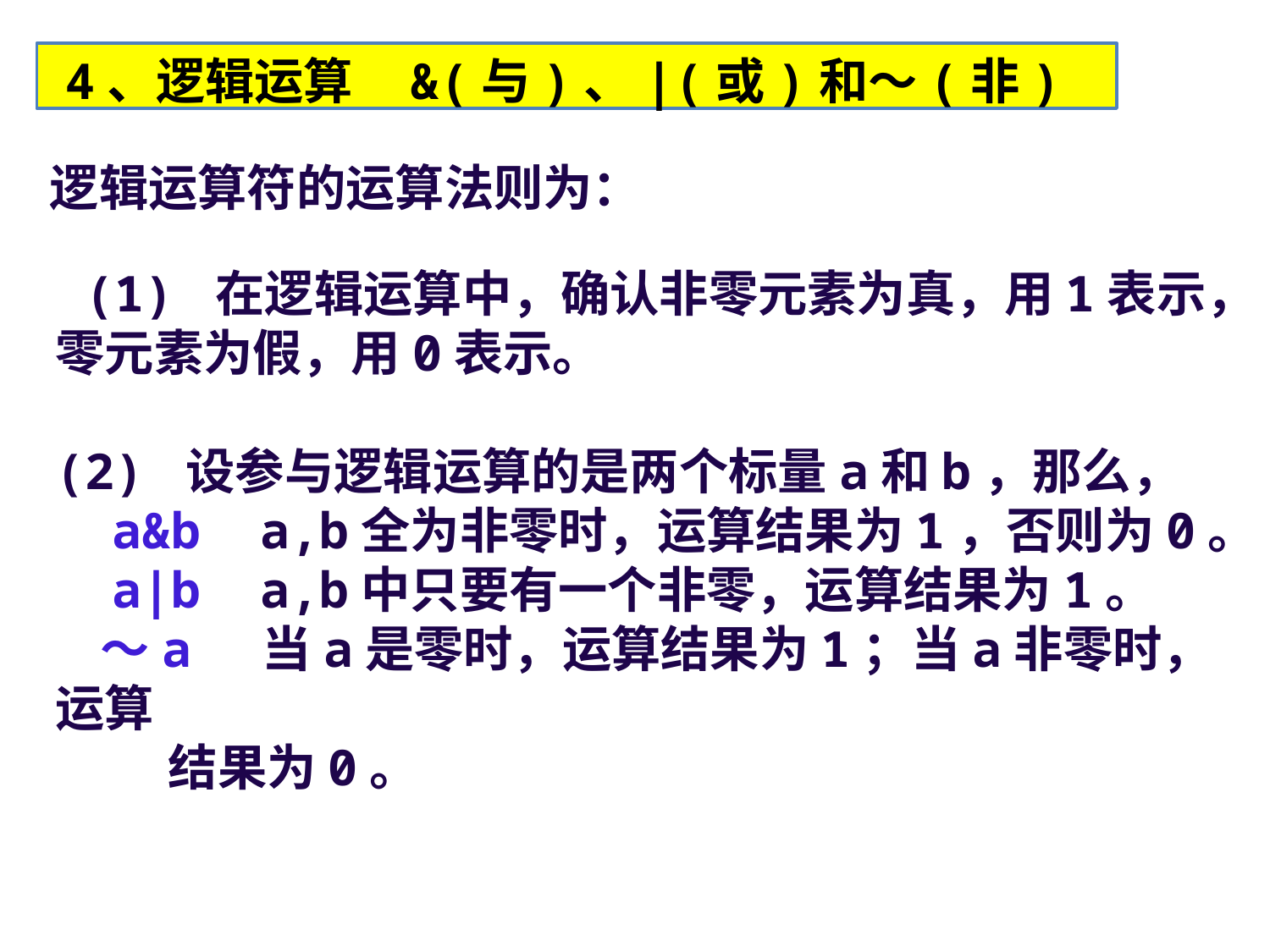

4、逻辑运算    &(与)、|(或)和～(非)

逻辑运算符的运算法则为：
 (1) 在逻辑运算中，确认非零元素为真，用1表示，零元素为假，用0表示。
(2) 设参与逻辑运算的是两个标量a和b，那么，
    a&b  a,b全为非零时，运算结果为1，否则为0。
    a|b  a,b中只要有一个非零，运算结果为1。
    ～a  当a是零时，运算结果为1；当a非零时，运算
         结果为0。